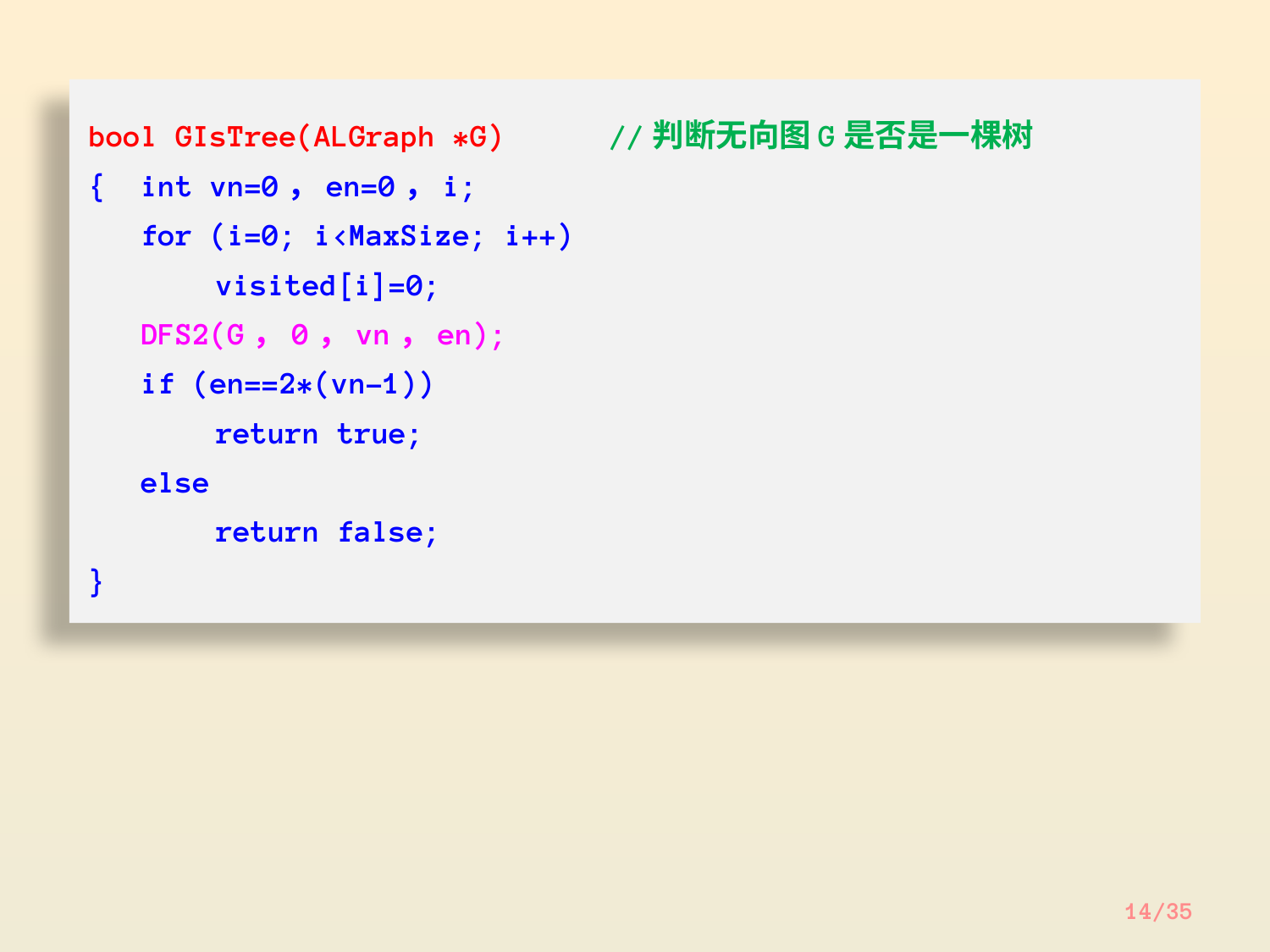

bool GIsTree(ALGraph *G)      //判断无向图G是否是一棵树
{  int vn=0，en=0，i;
   for (i=0; i<MaxSize; i++)
	visited[i]=0;
   DFS2(G，0，vn，en);
   if (en==2*(vn-1))
	return true;
   else
	return false;
}
14/35